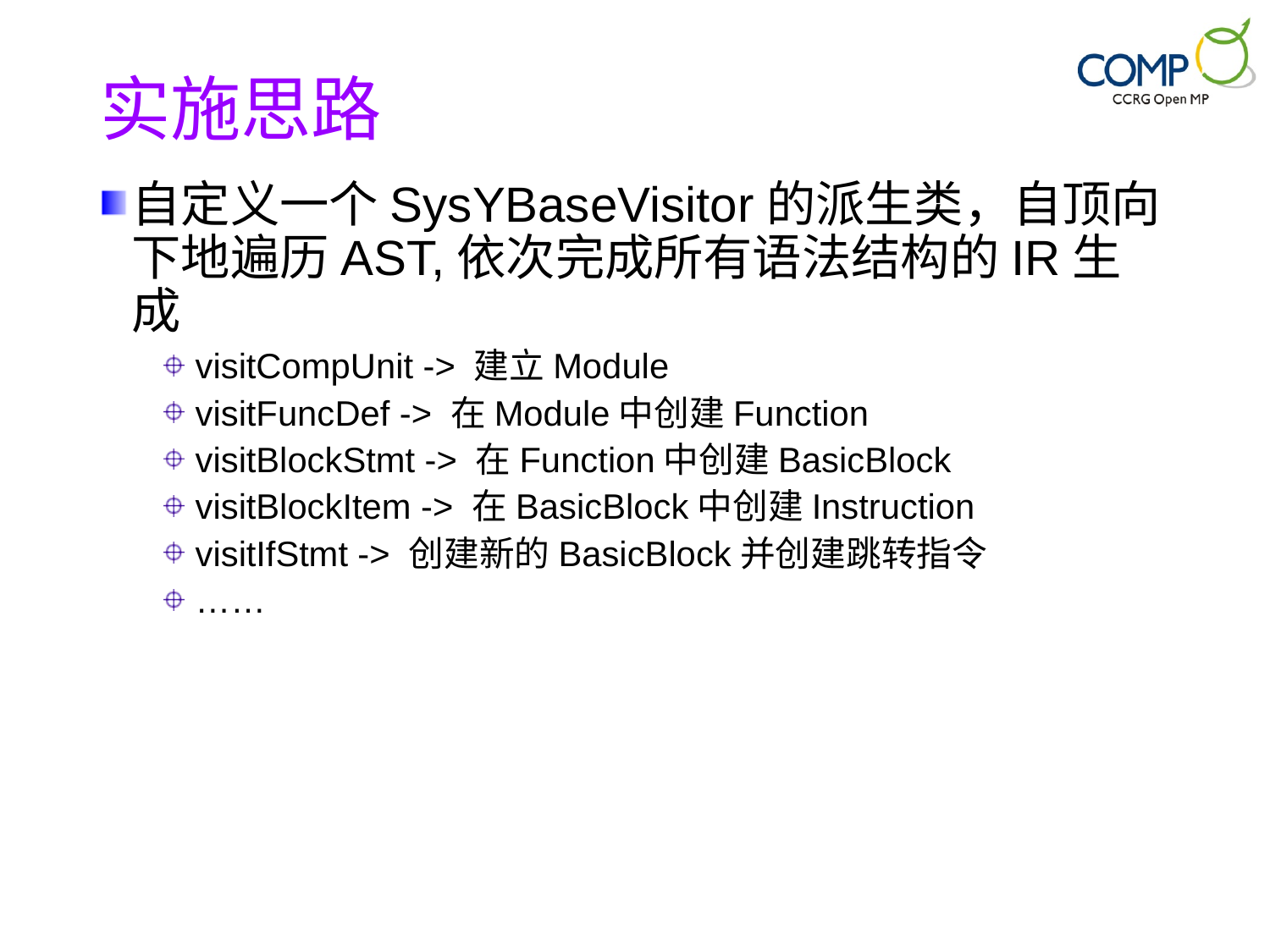

# 实施思路
自定义一个SysYBaseVisitor的派生类，自顶向下地遍历AST,依次完成所有语法结构的IR生成
visitCompUnit -> 建立Module
visitFuncDef -> 在Module中创建Function
visitBlockStmt -> 在Function中创建BasicBlock
visitBlockItem -> 在BasicBlock中创建Instruction
visitIfStmt -> 创建新的BasicBlock并创建跳转指令
……